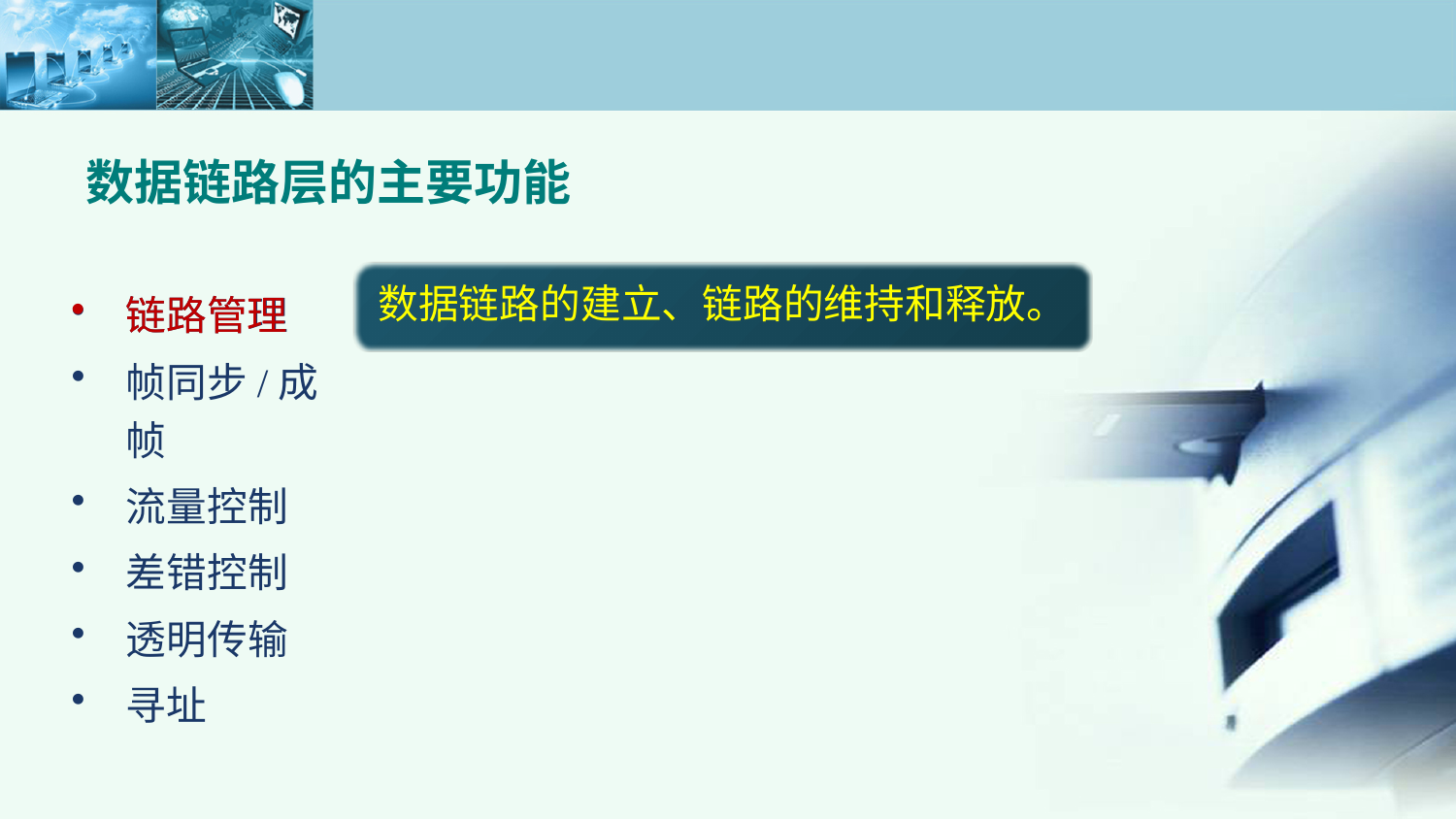

数据链路层的主要功能
数据链路的建立、链路的维持和释放。
链路管理
帧同步/成帧
流量控制
差错控制
透明传输
寻址
链路管理